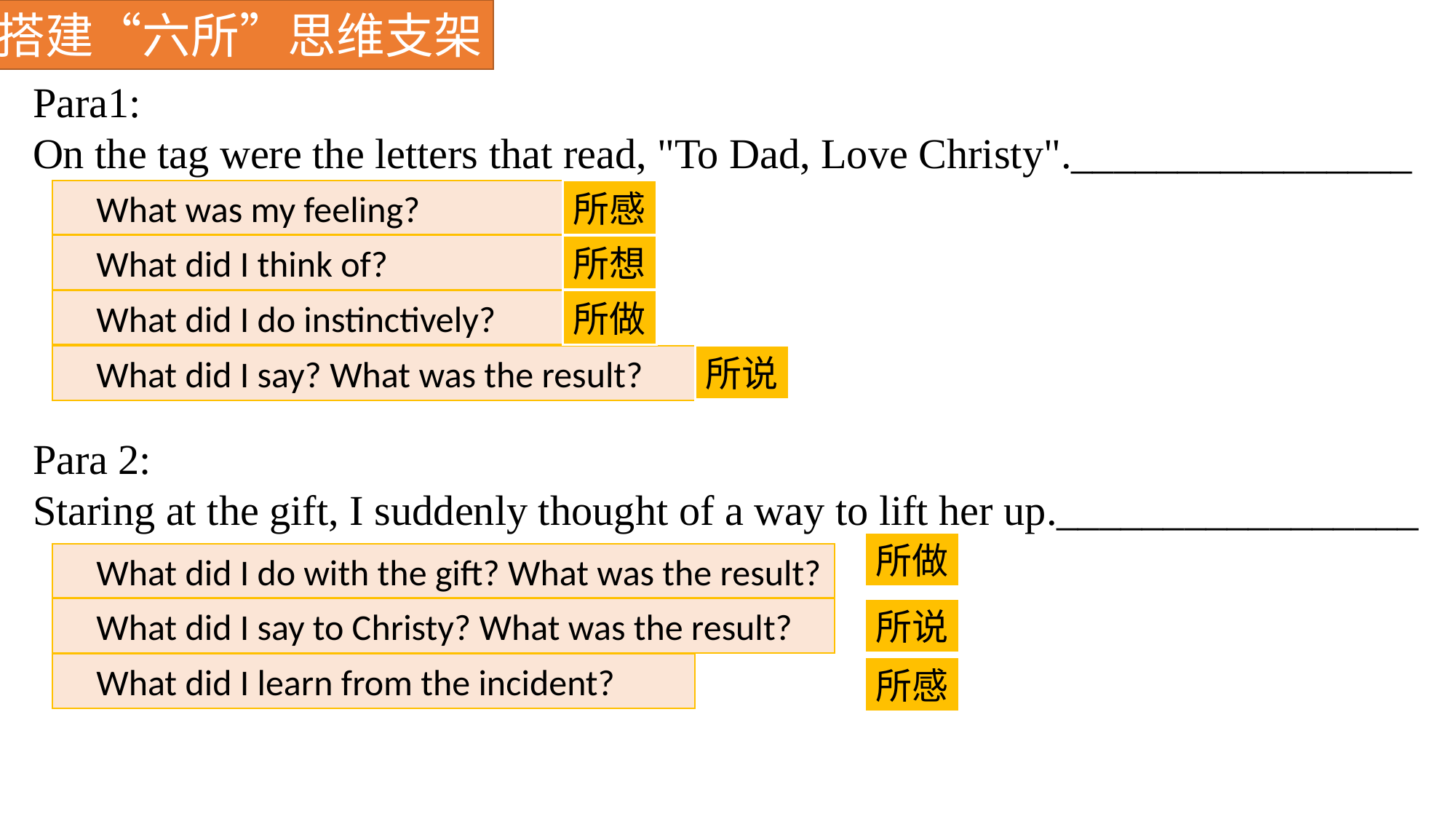

搭建“六所”思维支架
Para1:On the tag were the letters that read, "To Dad, Love Christy".________________

Para 2:Staring at the gift, I suddenly thought of a way to lift her up._________________
    What was my feeling?
所感
    What did I think of?
所想
    What did I do instinctively?
所做
所说
    What did I say? What was the result?
所做
    What did I do with the gift? What was the result?
    What did I say to Christy? What was the result?
所说
    What did I learn from the incident?
所感